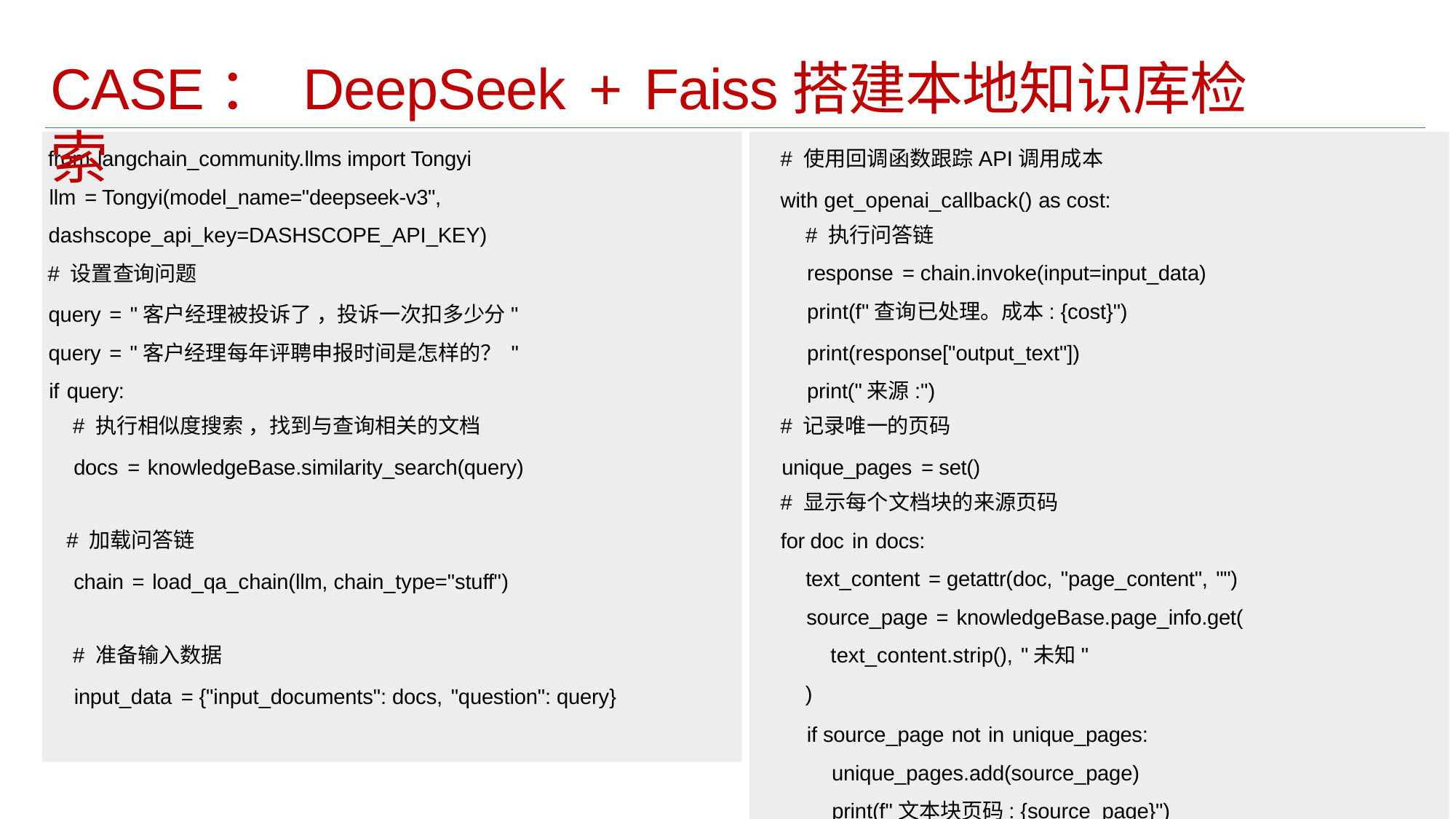

CASE： DeepSeek + Faiss搭建本地知识库检索

# 使用回调函数跟踪API调用成本
with get_openai_callback() as cost:
# 执行问答链
response = chain.invoke(input=input_data)
print(f"查询已处理。成本: {cost}")
print(response["output_text"])
print("来源:")
# 记录唯一的页码
unique_pages = set()
# 显示每个文档块的来源页码
for doc in docs:
text_content = getattr(doc, "page_content", "")
source_page = knowledgeBase.page_info.get(
text_content.strip(), "未知"
)
if source_page not in unique_pages:
unique_pages.add(source_page)

print(f"文本块页码: {source_page}")

from langchain_community.llms import Tongyi
llm = Tongyi(model_name="deepseek-v3",
dashscope_api_key=DASHSCOPE_API_KEY)
# 设置查询问题
query = "客户经理被投诉了 ，投诉一次扣多少分"
query = "客户经理每年评聘申报时间是怎样的？ "
if query:
# 执行相似度搜索 ，找到与查询相关的文档
docs = knowledgeBase.similarity_search(query)

# 加载问答链
chain = load_qa_chain(llm, chain_type="stuff")

# 准备输入数据

input_data = {"input_documents": docs, "question": query}